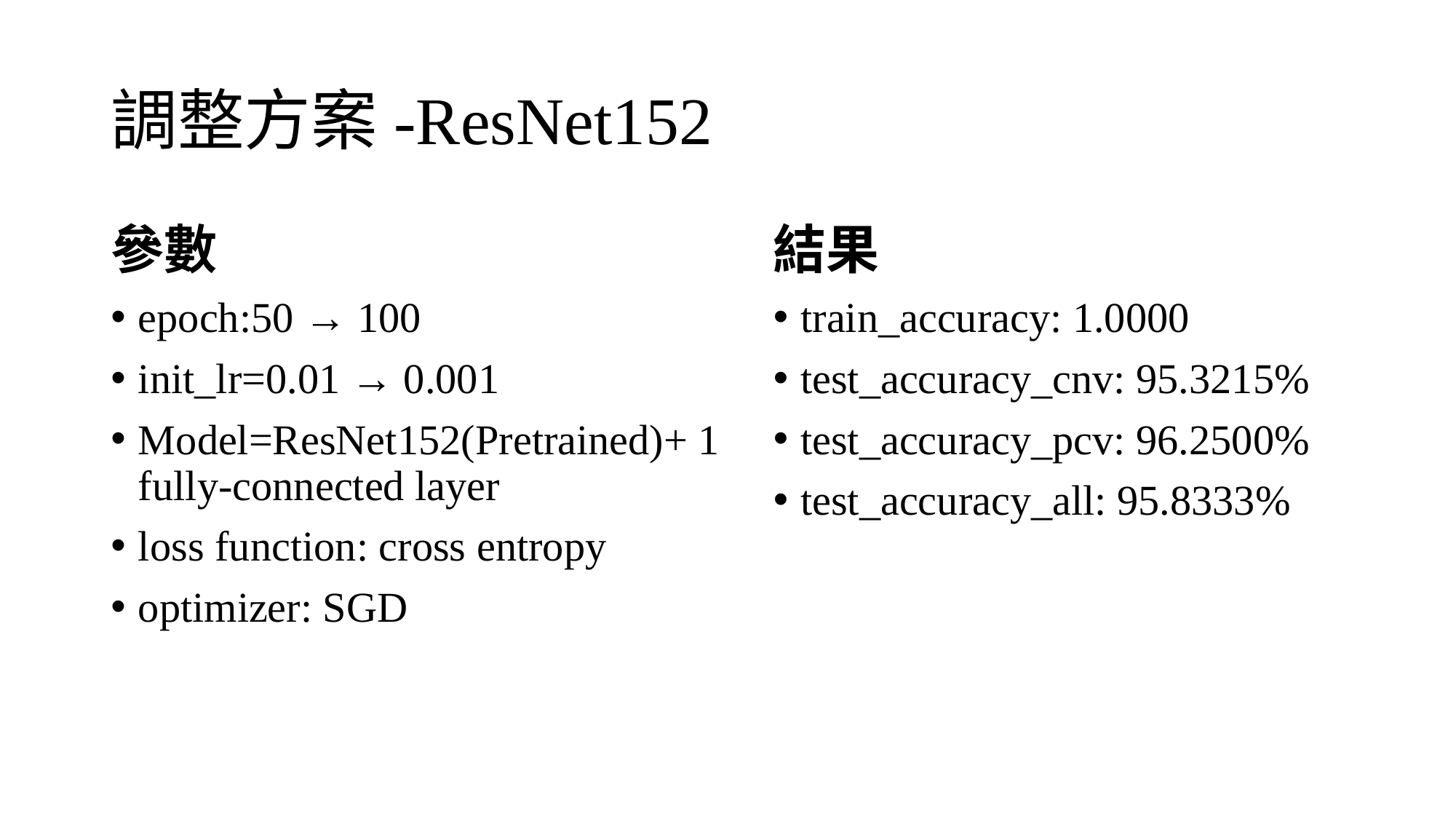

# 調整方案-ResNet152
結果
train_accuracy: 1.0000
test_accuracy_cnv: 95.3215%
test_accuracy_pcv: 96.2500%
test_accuracy_all: 95.8333%
參數
epoch:50 → 100
init_lr=0.01 → 0.001
Model=ResNet152(Pretrained)+ 1 fully-connected layer
loss function: cross entropy
optimizer: SGD